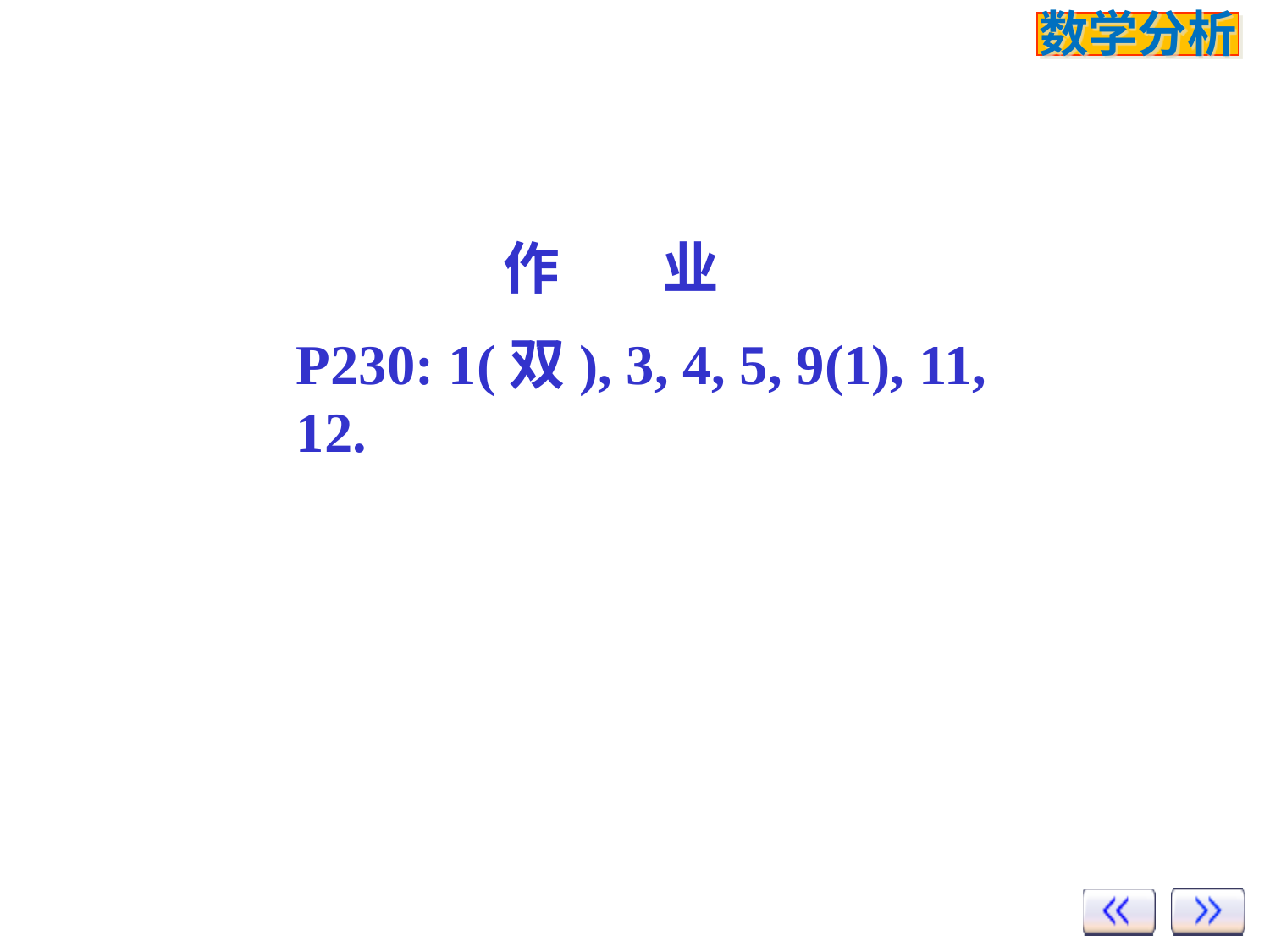

作        业
P230: 1(双), 3, 4, 5, 9(1), 11, 12.